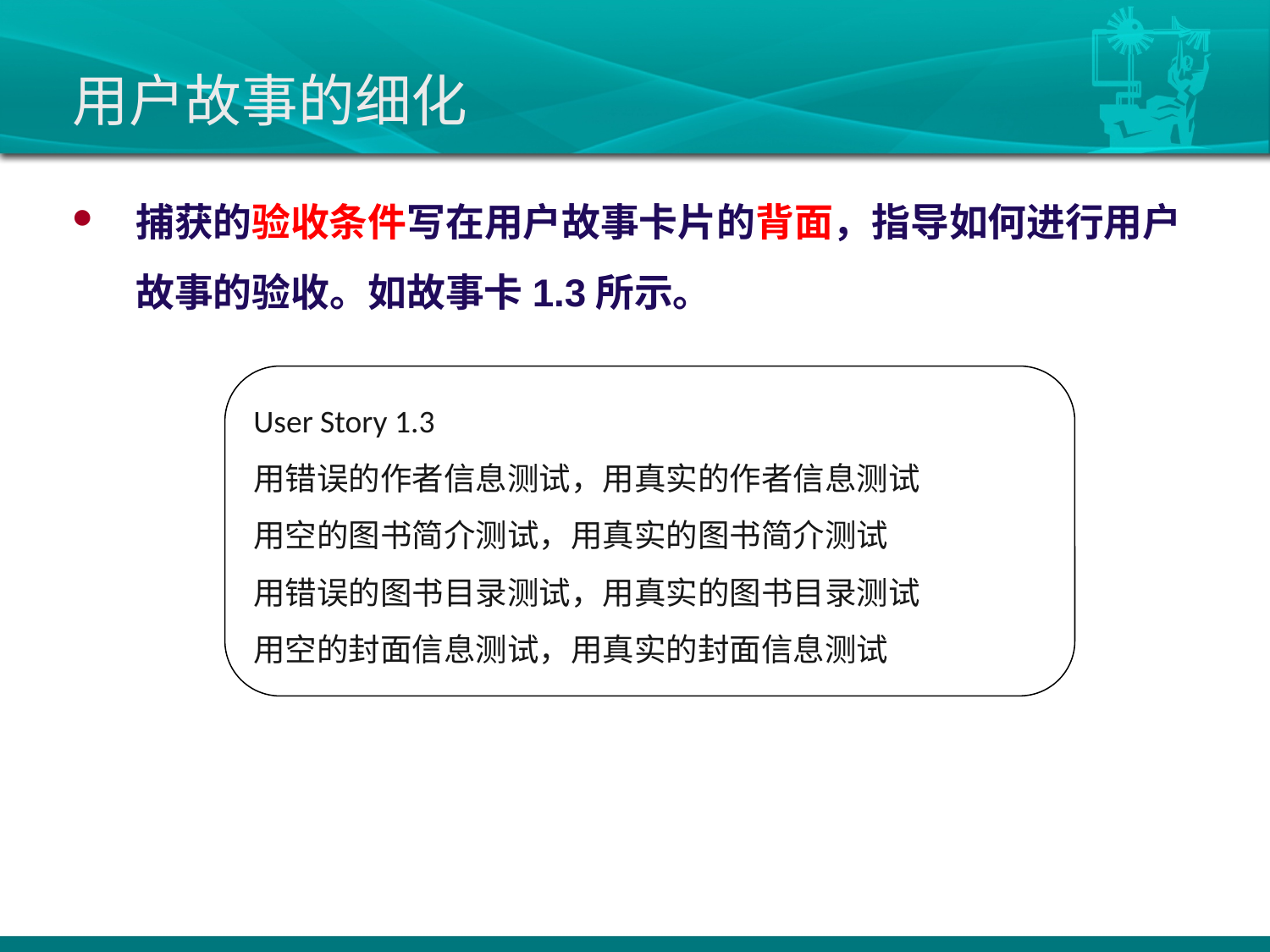

# 用户故事的细化
捕获的验收条件写在用户故事卡片的背面，指导如何进行用户故事的验收。如故事卡1.3所示。

User Story 1.3
用错误的作者信息测试，用真实的作者信息测试
用空的图书简介测试，用真实的图书简介测试
用错误的图书目录测试，用真实的图书目录测试
用空的封面信息测试，用真实的封面信息测试